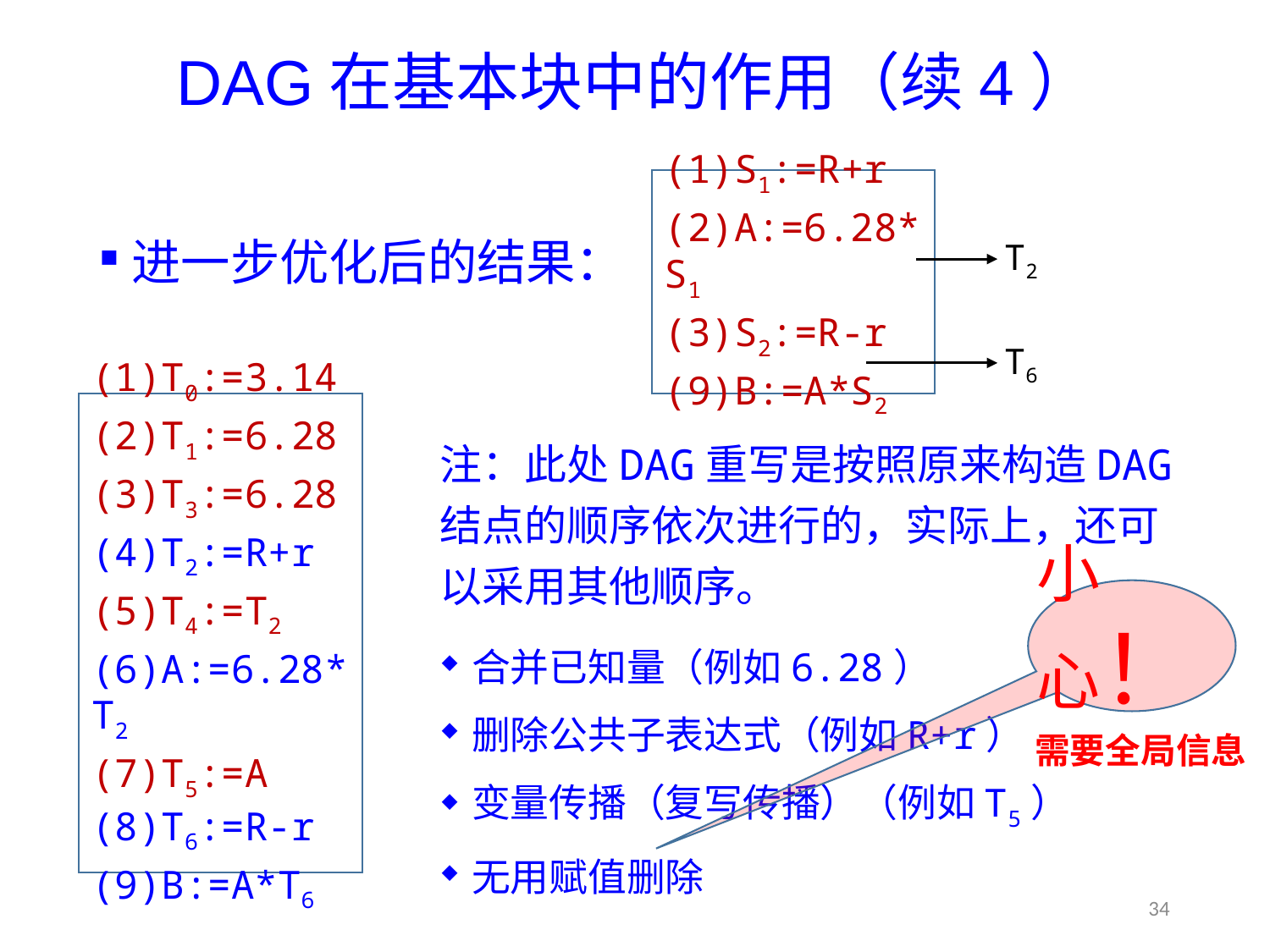

# DAG在基本块中的作用（续4）
(1)S1:=R+r
(2)A:=6.28*S1
(3)S2:=R-r
(9)B:=A*S2
进一步优化后的结果：
T2
T6
(1)T0:=3.14
(2)T1:=6.28
(3)T3:=6.28
(4)T2:=R+r
(5)T4:=T2
(6)A:=6.28*T2
(7)T5:=A
(8)T6:=R-r
(9)B:=A*T6
注：此处DAG重写是按照原来构造DAG结点的顺序依次进行的，实际上，还可以采用其他顺序。
小心！

合并已知量（例如6.28）
删除公共子表达式（例如R+r）
变量传播（复写传播）（例如T5）
无用赋值删除
需要全局信息
34